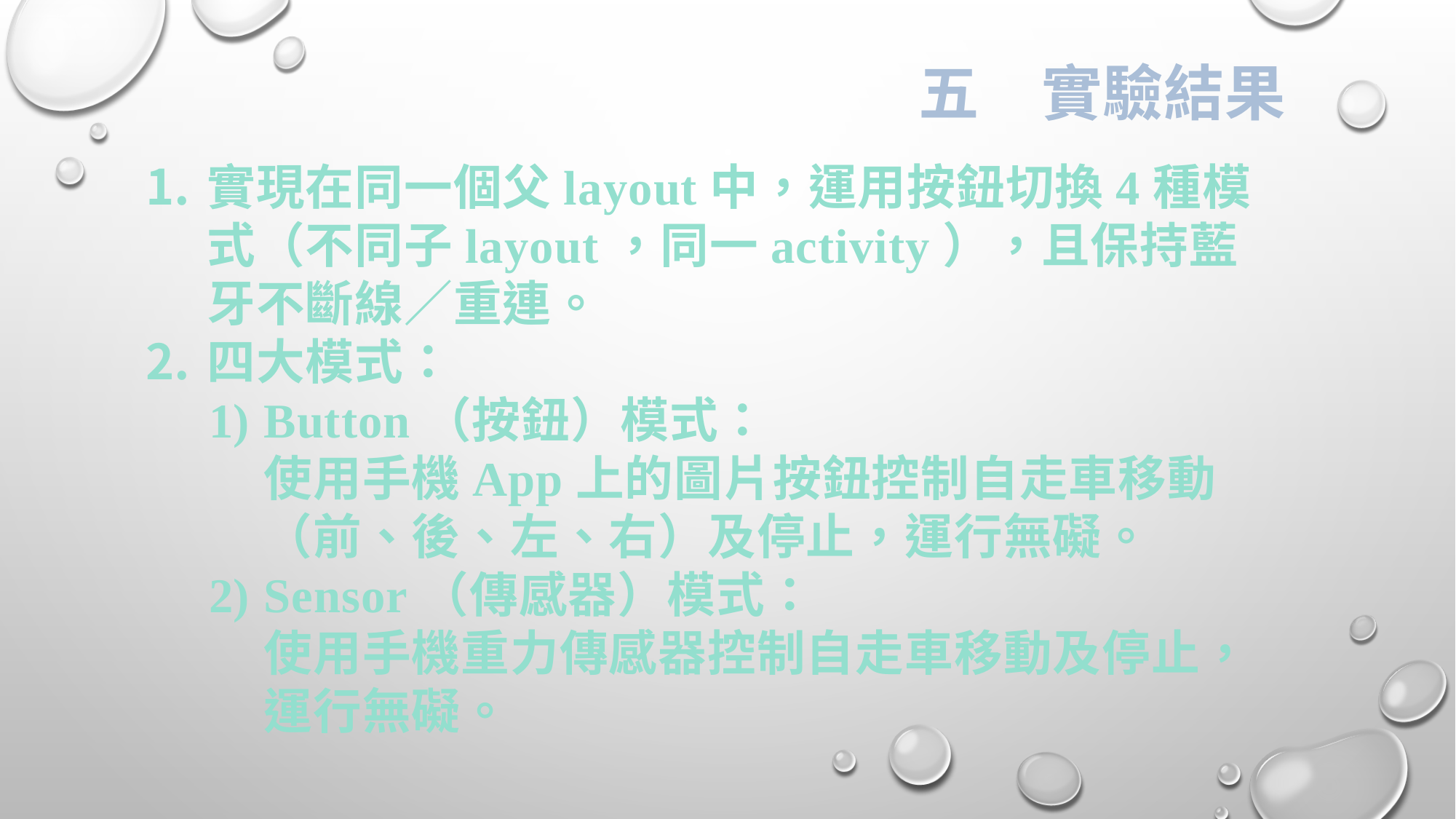

五　實驗結果
實現在同一個父layout中，運用按鈕切換4種模式（不同子layout，同一activity），且保持藍牙不斷線／重連。
四大模式：
Button（按鈕）模式：
使用手機App上的圖片按鈕控制自走車移動（前、後、左、右）及停止，運行無礙。
Sensor（傳感器）模式：
使用手機重力傳感器控制自走車移動及停止，運行無礙。